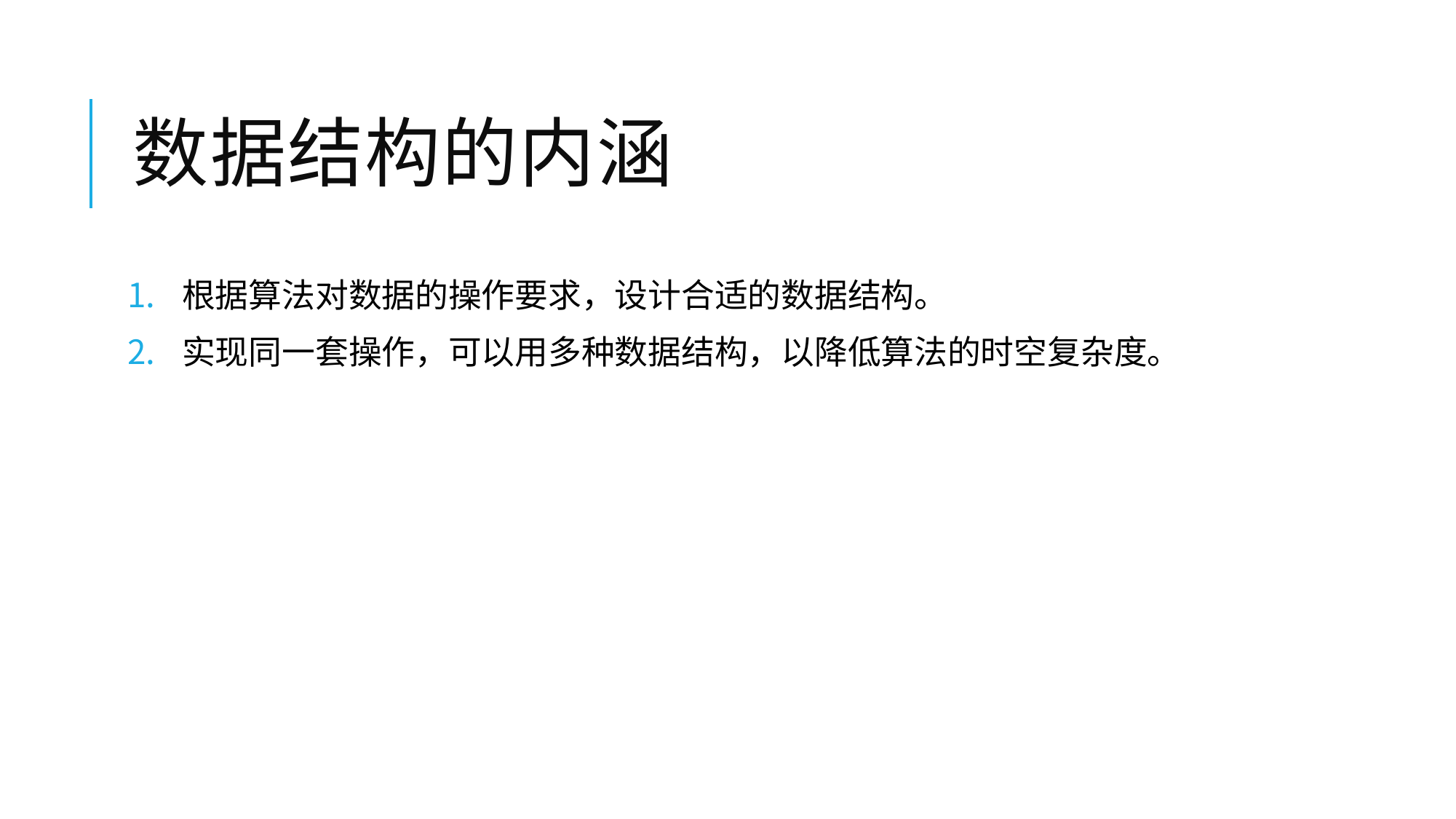

# 数据结构的内涵
根据算法对数据的操作要求，设计合适的数据结构。
实现同一套操作，可以用多种数据结构，以降低算法的时空复杂度。